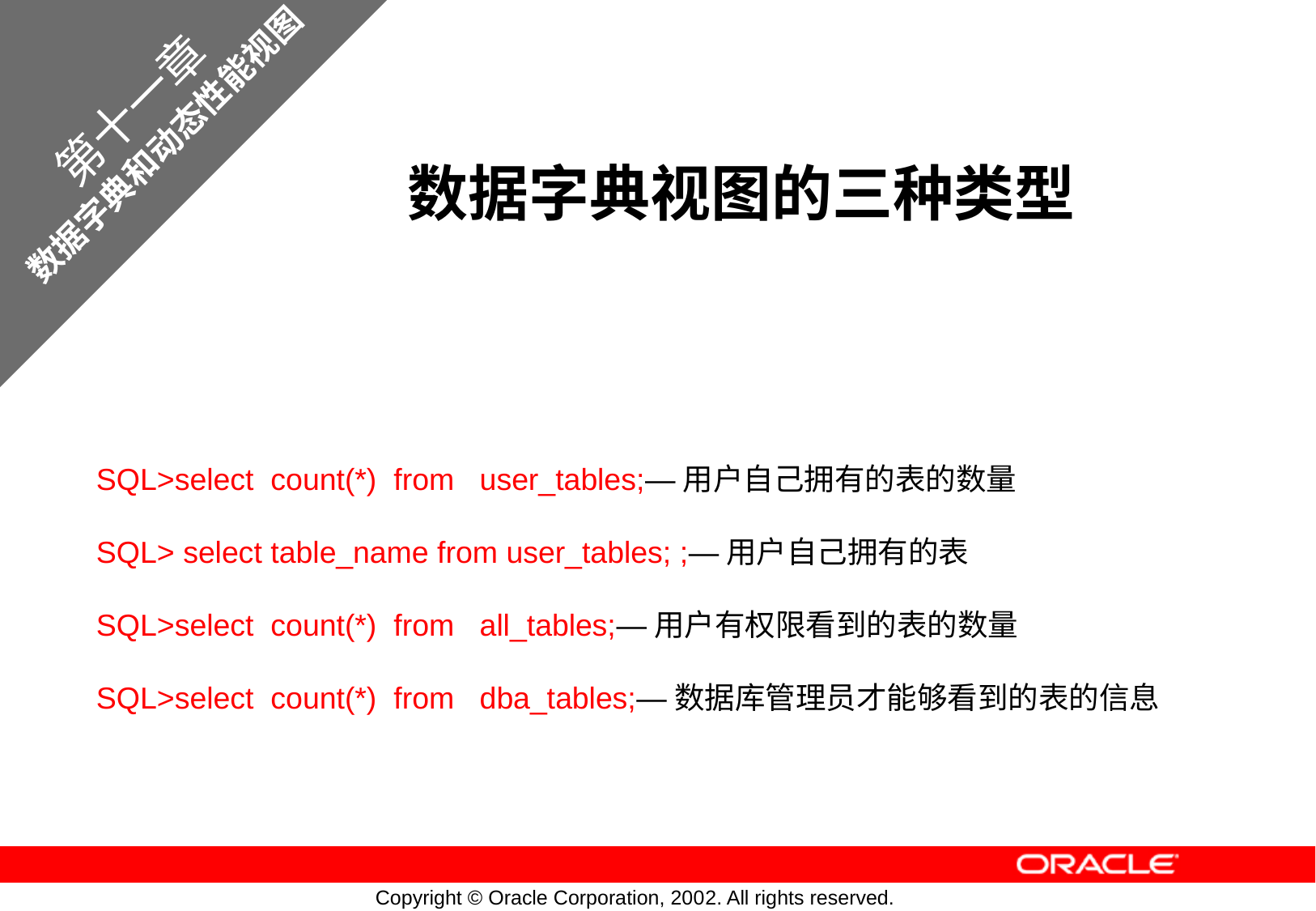

第十一章
数据字典和动态性能视图
数据字典视图的三种类型
SQL>select  count(*)  from   user_tables;—用户自己拥有的表的数量
SQL> select table_name from user_tables; ;—用户自己拥有的表
SQL>select  count(*)  from   all_tables;—用户有权限看到的表的数量
SQL>select  count(*)  from   dba_tables;—数据库管理员才能够看到的表的信息